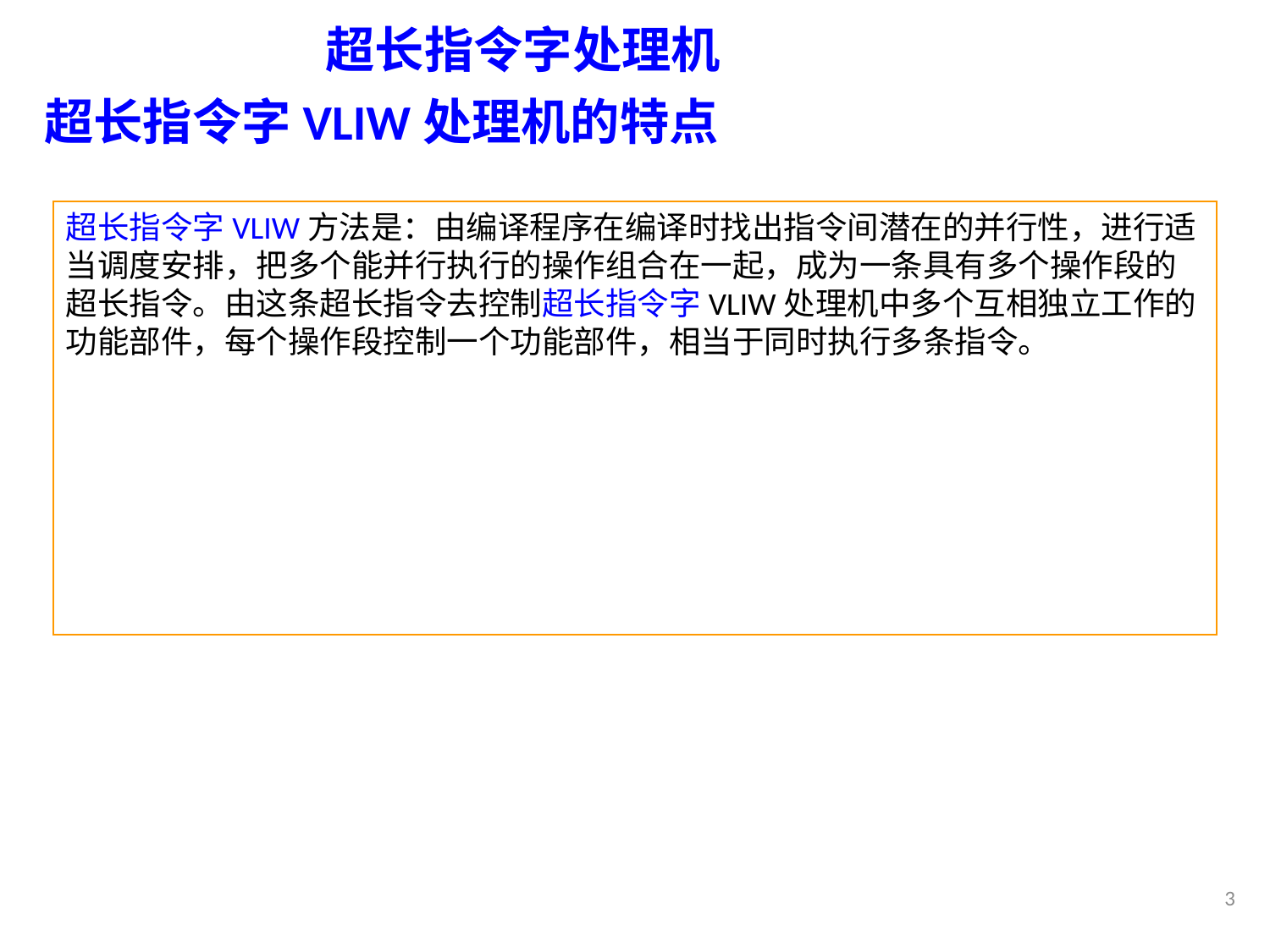

# 超长指令字处理机
超长指令字VLIW处理机的特点
超长指令字VLIW方法是：由编译程序在编译时找出指令间潜在的并行性，进行适当调度安排，把多个能并行执行的操作组合在一起，成为一条具有多个操作段的超长指令。由这条超长指令去控制超长指令字VLIW处理机中多个互相独立工作的功能部件，每个操作段控制一个功能部件，相当于同时执行多条指令。
3